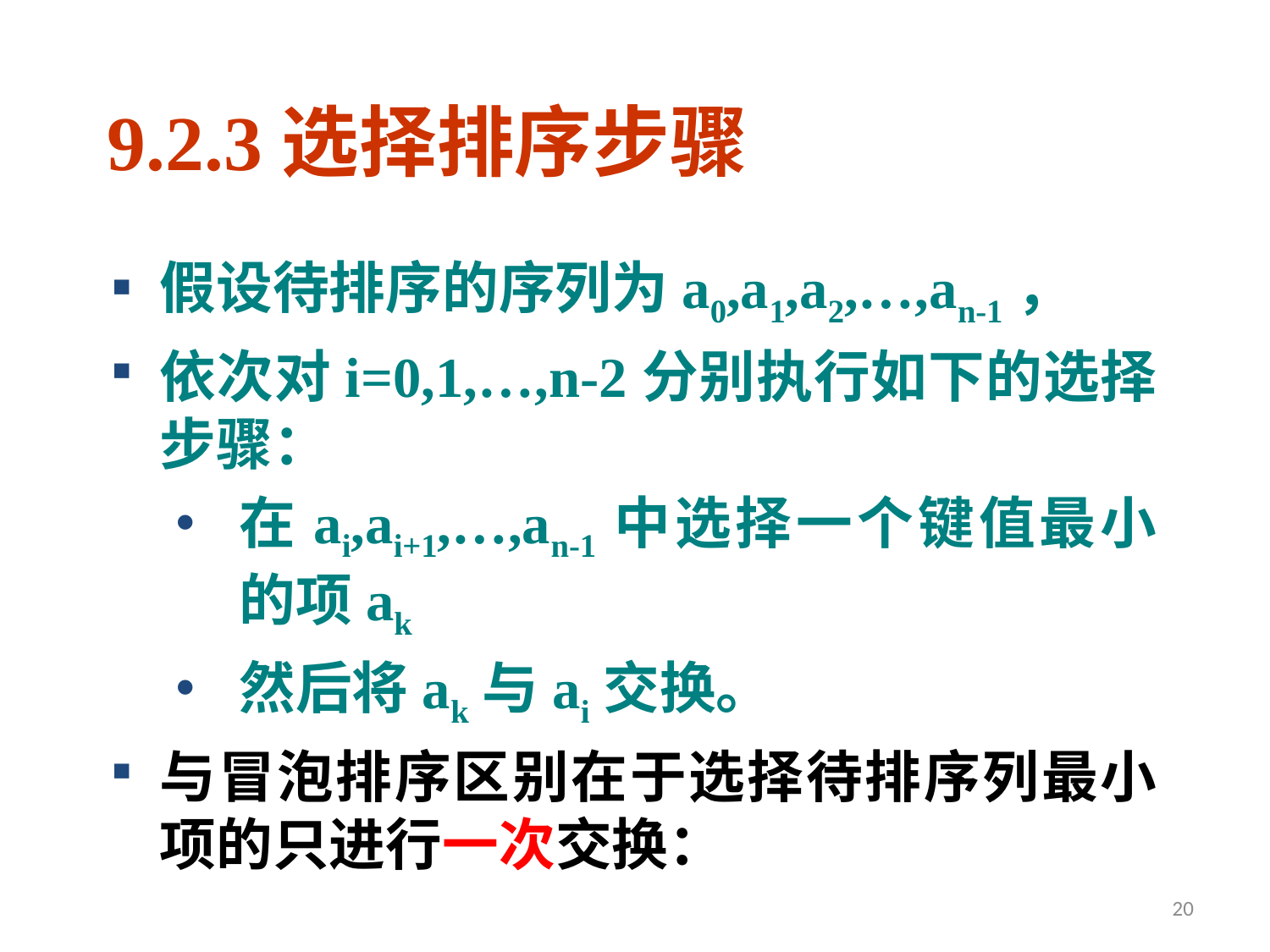

9.2.3选择排序步骤
假设待排序的序列为a0,a1,a2,…,an-1，
依次对i=0,1,…,n-2分别执行如下的选择步骤：
在ai,ai+1,…,an-1中选择一个键值最小的项ak
然后将ak与ai交换。
与冒泡排序区别在于选择待排序列最小项的只进行一次交换：

20